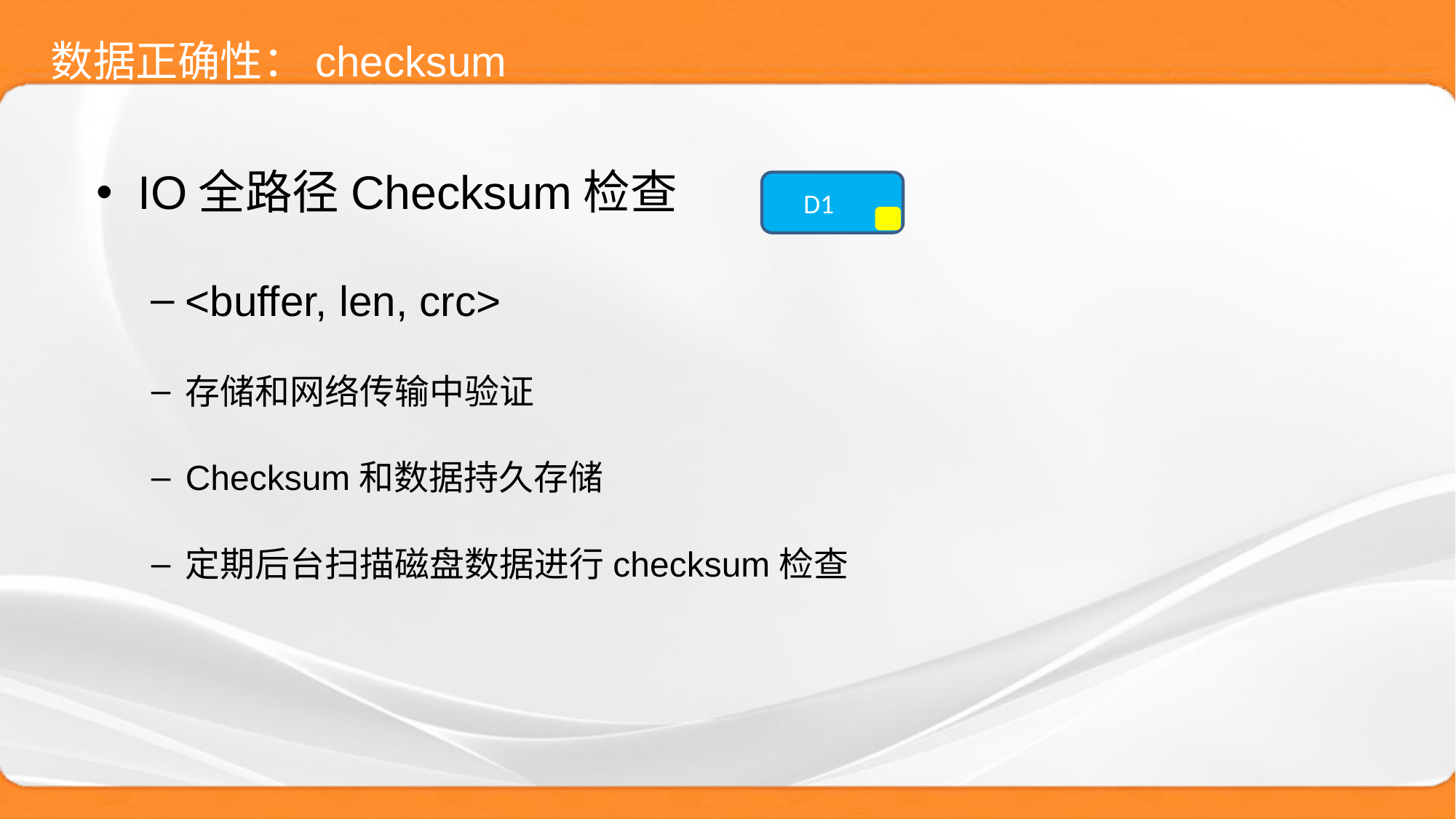

# 数据正确性：checksum

IO全路径Checksum检查
<buffer, len, crc>
存储和网络传输中验证
Checksum和数据持久存储
定期后台扫描磁盘数据进行checksum检查
    D1